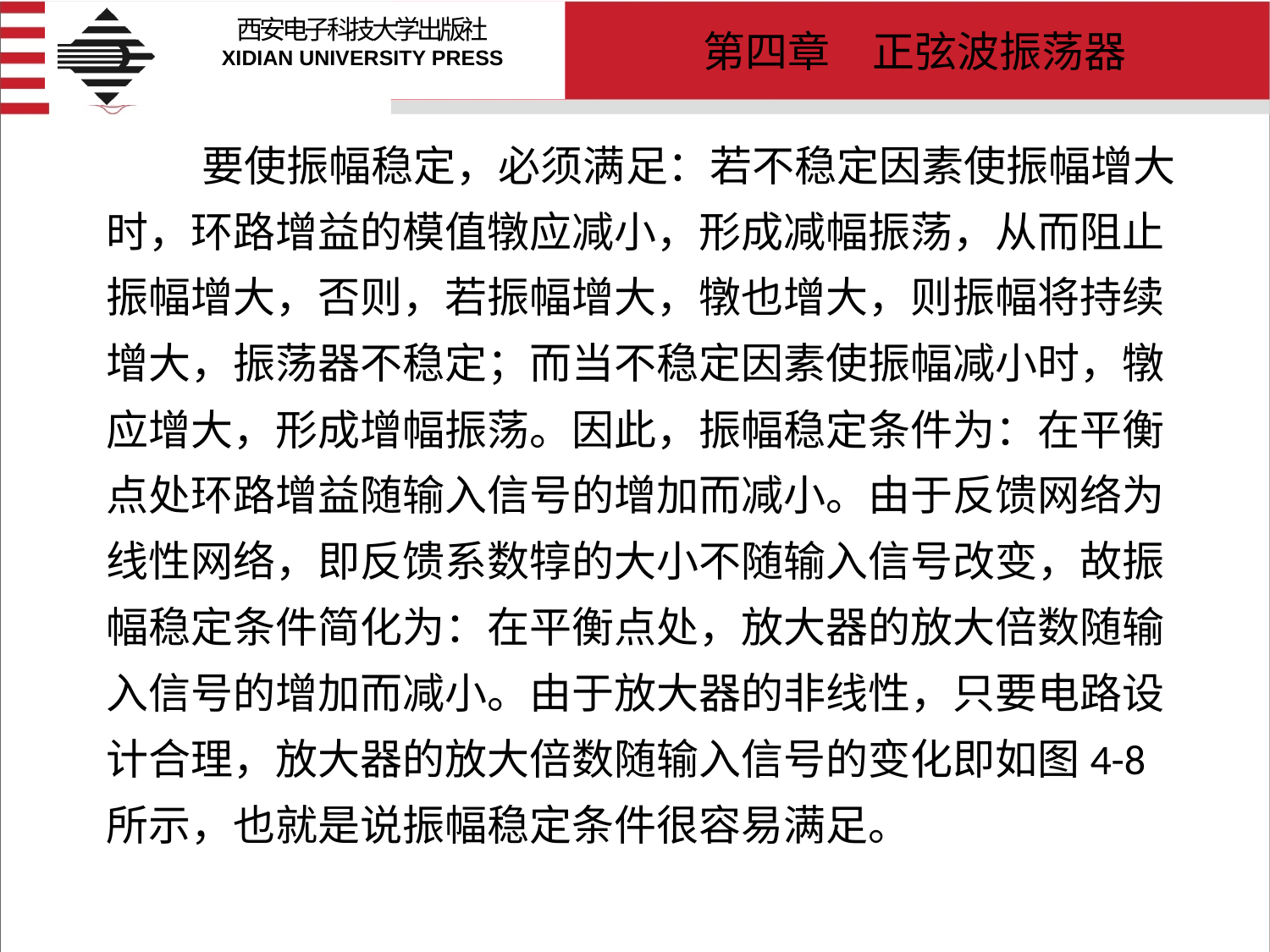

# 要使振幅稳定，必须满足：若不稳定因素使振幅增大时，环路增益的模值犜应减小，形成减幅振荡，从而阻止振幅增大，否则，若振幅增大，犜也增大，则振幅将持续增大，振荡器不稳定；而当不稳定因素使振幅减小时，犜应增大，形成增幅振荡。因此，振幅稳定条件为：在平衡点处环路增益随输入信号的增加而减小。由于反馈网络为线性网络，即反馈系数犉的大小不随输入信号改变，故振幅稳定条件简化为：在平衡点处，放大器的放大倍数随输入信号的增加而减小。由于放大器的非线性，只要电路设计合理，放大器的放大倍数随输入信号的变化即如图4-8所示，也就是说振幅稳定条件很容易满足。